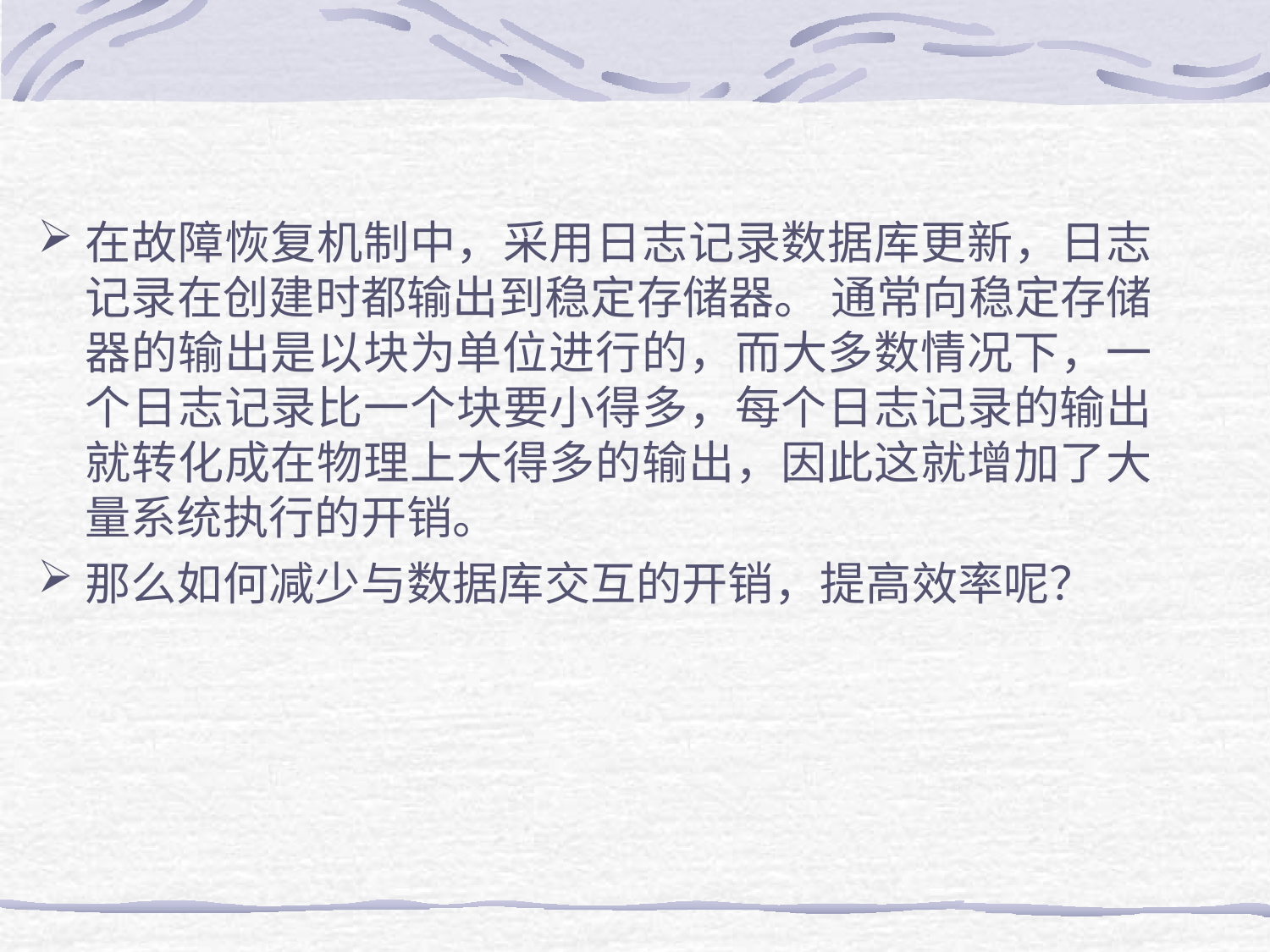

在故障恢复机制中，采⽤⽇志记录数据库更新，⽇志 记录在创建时都输出到稳定存储器。 通常向稳定存储 器的输出是以块为单位进⾏的，⽽⼤多数情况下，⼀ 个⽇志记录⽐⼀个块要⼩得多，每个⽇志记录的输出 就转化成在物理上⼤得多的输出，因此这就增加了⼤ 量系统执⾏的开销。
那么如何减少与数据库交互的开销，提⾼效率呢？